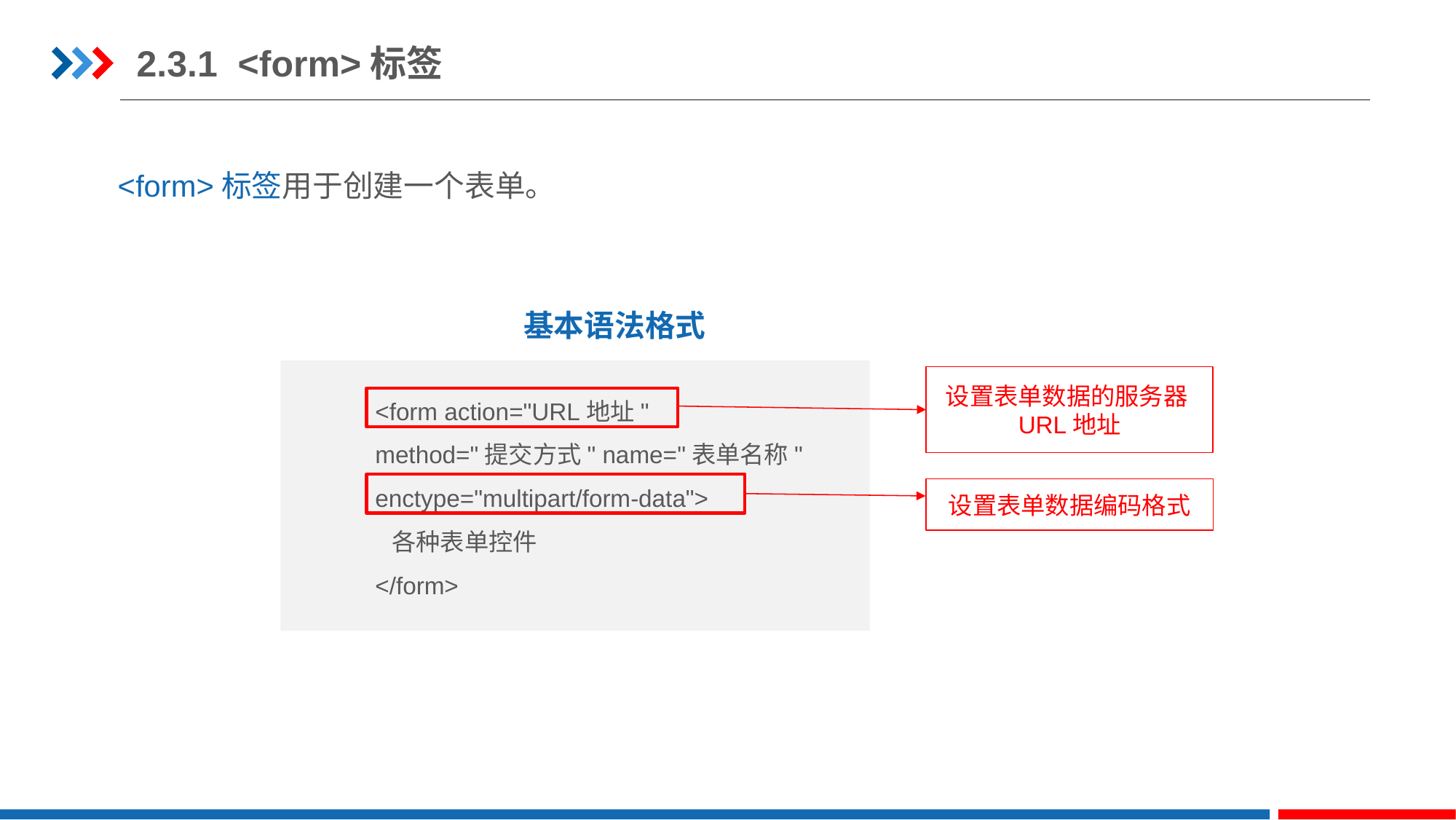

2.3.1  <form>标签
<form>标签用于创建一个表单。
基本语法格式

设置表单数据的服务器URL地址
<form action="URL地址"
method="提交方式" name="表单名称"
enctype="multipart/form-data">
  各种表单控件
</form>

设置表单数据编码格式